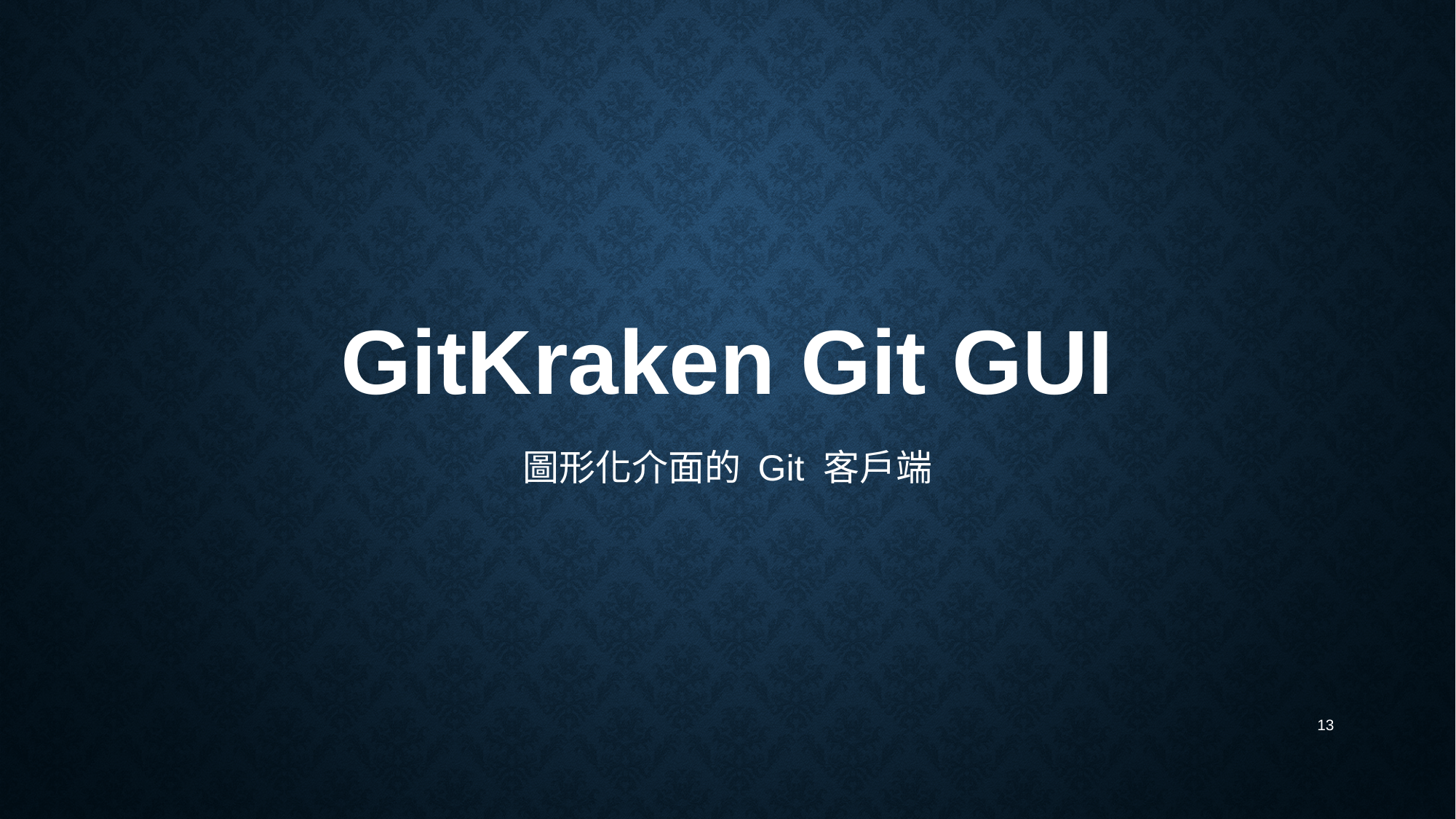

# GitKraken Git GUI
圖形化介面的 Git 客戶端
13